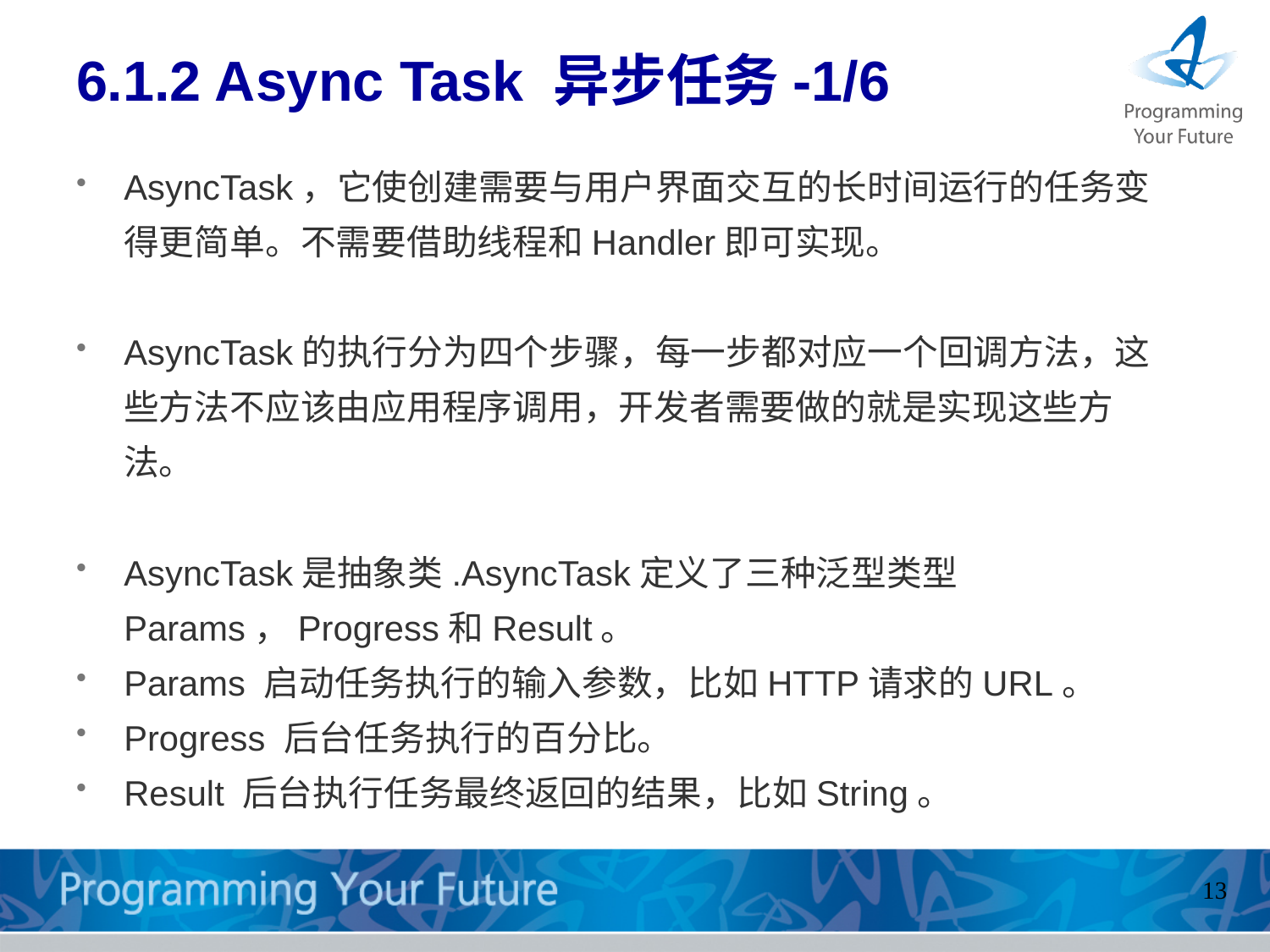

# 6.1.2 Async Task 异步任务-1/6
AsyncTask，它使创建需要与用户界面交互的长时间运行的任务变得更简单。不需要借助线程和Handler即可实现。

AsyncTask的执行分为四个步骤，每一步都对应一个回调方法，这些方法不应该由应用程序调用，开发者需要做的就是实现这些方法。

AsyncTask是抽象类.AsyncTask定义了三种泛型类型 Params，Progress和Result。
Params 启动任务执行的输入参数，比如HTTP请求的URL。
Progress 后台任务执行的百分比。
Result 后台执行任务最终返回的结果，比如String。